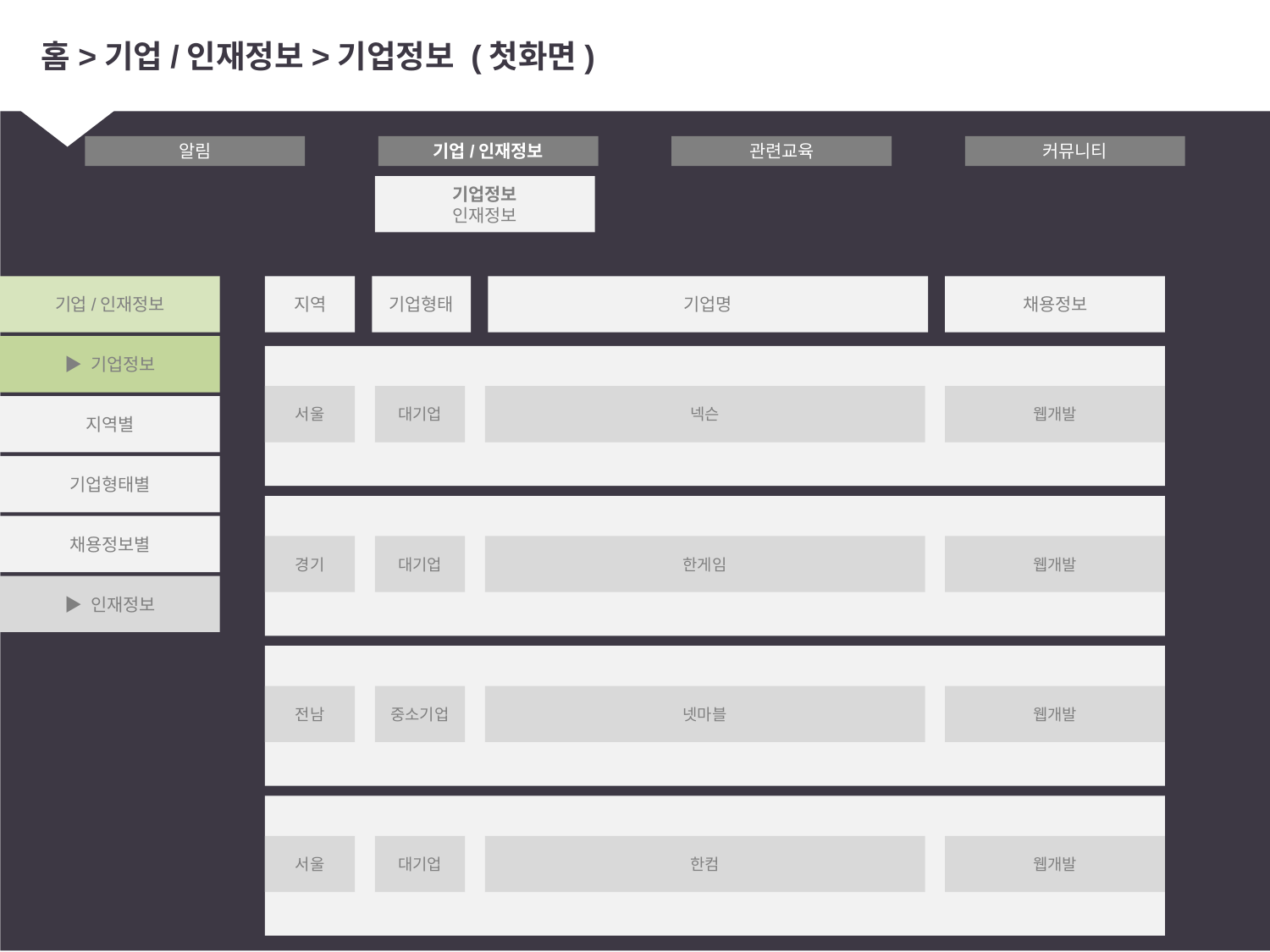

# 홈>기업/인재정보>기업정보 (첫화면)
알림
기업/인재정보
관련교육
커뮤니티
기업정보
인재정보
기업/인재정보
지역
기업형태
기업명
채용정보
▶ 기업정보

서울
대기업
넥슨
웹개발
지역별
기업형태별

채용정보별
경기
대기업
한게임
웹개발
▶ 인재정보

전남
중소기업
넷마블
웹개발

서울
대기업
한컴
웹개발